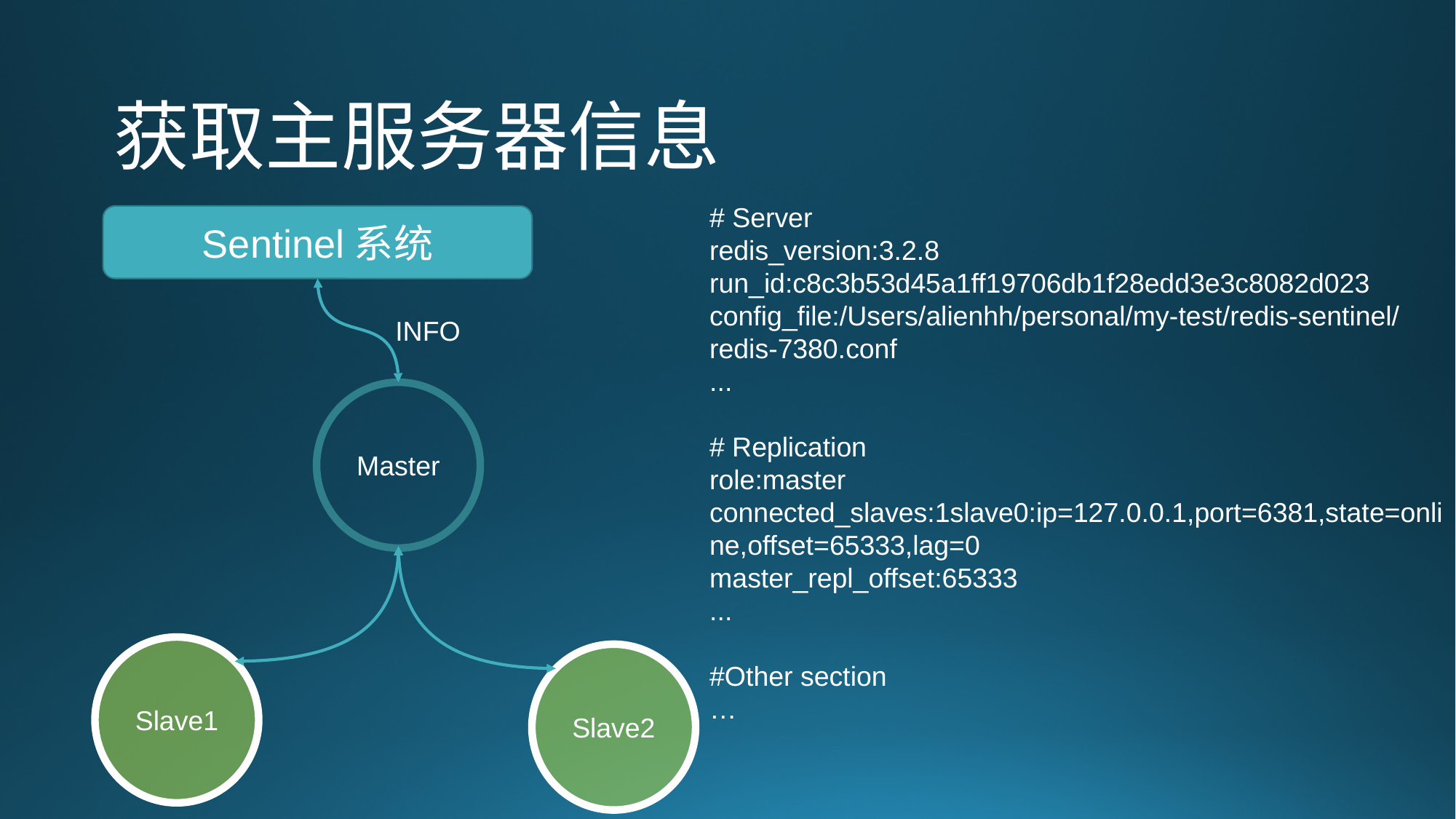

获取主服务器信息

# Server
redis_version:3.2.8
run_id:c8c3b53d45a1ff19706db1f28edd3e3c8082d023
config_file:/Users/alienhh/personal/my-test/redis-sentinel/redis-7380.conf
...

# Replication
role:master
connected_slaves:1slave0:ip=127.0.0.1,port=6381,state=online,offset=65333,lag=0
master_repl_offset:65333
...

#Other section
…
Sentinel系统
INFO
Master
Slave1
Slave2